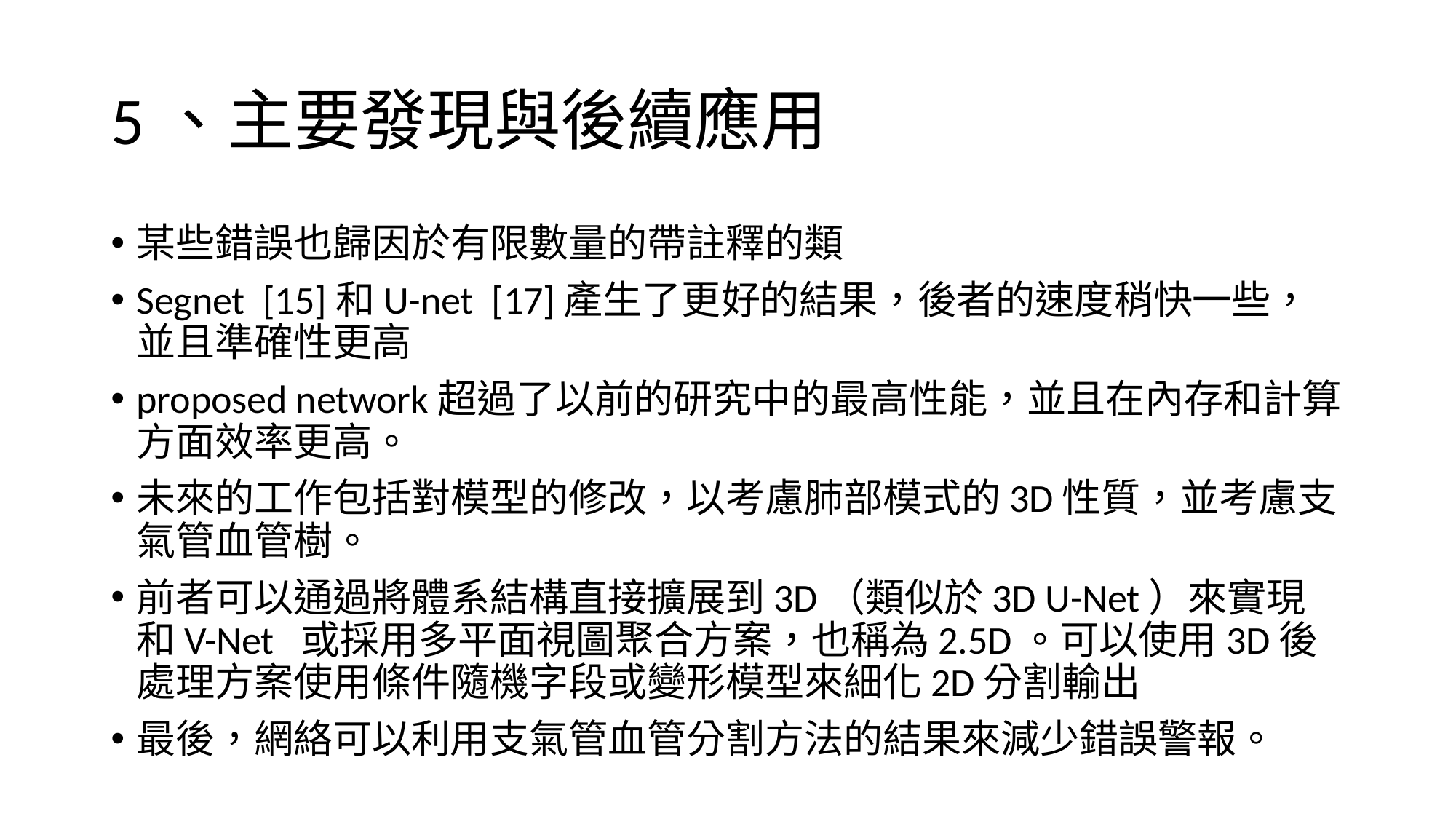

# 5、主要發現與後續應用
某些錯誤也歸因於有限數量的帶註釋的類
Segnet  [15]和U-net  [17]產生了更好的結果，後者的速度稍快一些，並且準確性更高
proposed network超過了以前的研究中的最高性能，並且在內存和計算方面效率更高。
未來的工作包括對模型的修改，以考慮肺部模式的3D性質，並考慮支氣管血管樹。
前者可以通過將體系結構直接擴展到3D（類似於3D U-Net）來實現 和V-Net  或採用多平面視圖聚合方案，也稱為2.5D。可以使用3D後處理方案使用條件隨機字段或變形模型來細化2D分割輸出
最後，網絡可以利用支氣管血管分割方法的結果來減少錯誤警報。